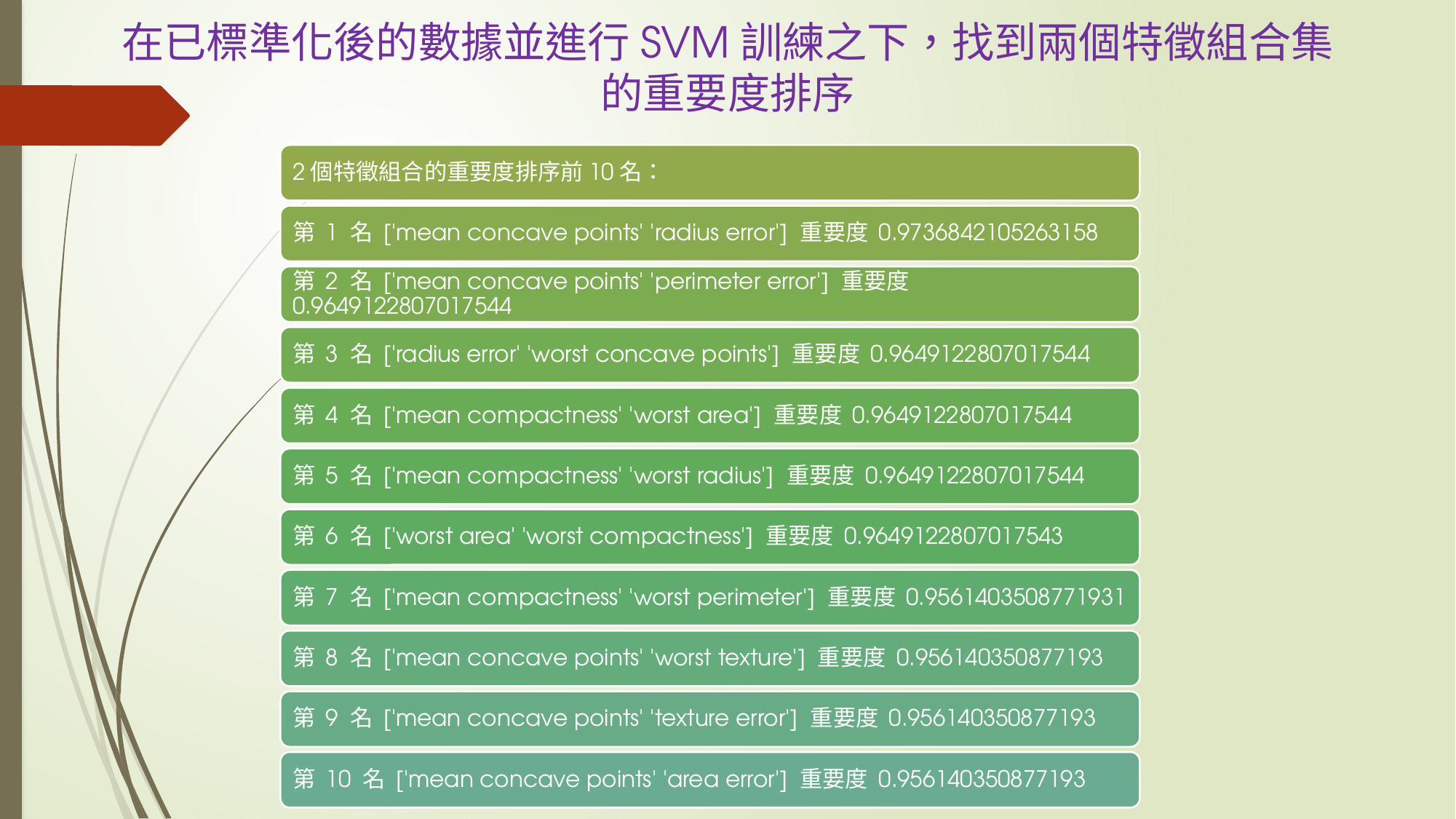

# 在已標準化後的數據並進行SVM訓練之下，找到兩個特徵組合集的重要度排序
2個特徵組合的重要度排序前10名：
第 1 名 ['mean concave points' 'radius error'] 重要度 0.9736842105263158
第 2 名 ['mean concave points' 'perimeter error'] 重要度 0.9649122807017544
第 3 名 ['radius error' 'worst concave points'] 重要度 0.9649122807017544
第 4 名 ['mean compactness' 'worst area'] 重要度 0.9649122807017544
第 5 名 ['mean compactness' 'worst radius'] 重要度 0.9649122807017544
第 6 名 ['worst area' 'worst compactness'] 重要度 0.9649122807017543
第 7 名 ['mean compactness' 'worst perimeter'] 重要度 0.9561403508771931
第 8 名 ['mean concave points' 'worst texture'] 重要度 0.956140350877193
第 9 名 ['mean concave points' 'texture error'] 重要度 0.956140350877193
第 10 名 ['mean concave points' 'area error'] 重要度 0.956140350877193